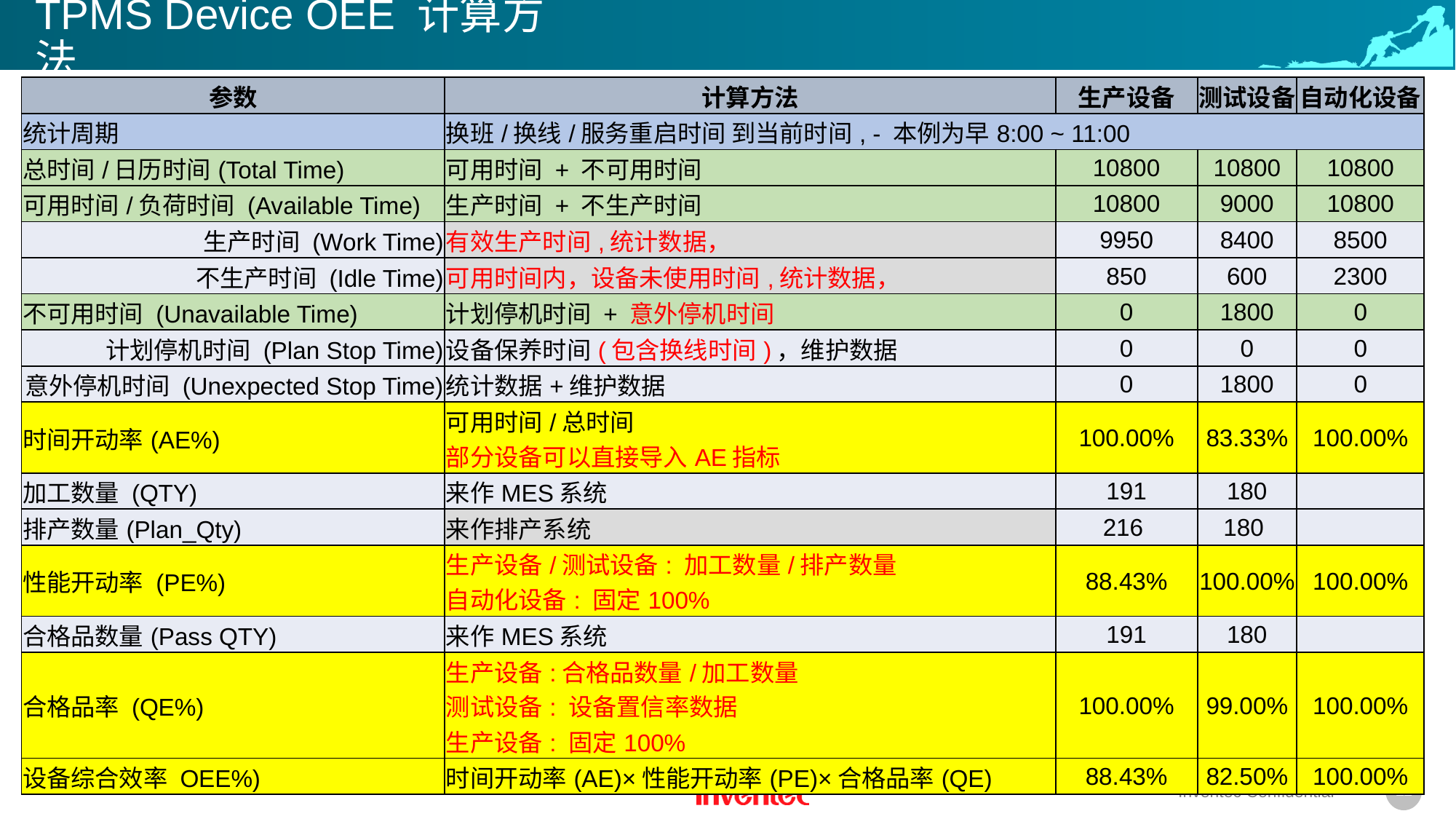

# TPMS Device OEE 计算方法
| 参数 | 计算方法 | 生产设备 | 测试设备 | 自动化设备 |
| --- | --- | --- | --- | --- |
| 统计周期 | 换班/换线/服务重启时间 到当前时间, - 本例为早8:00 ~ 11:00 |  |  |  |
| 总时间/日历时间(Total Time) | 可用时间 + 不可用时间 | 10800 | 10800 | 10800 |
| 可用时间/负荷时间 (Available Time) | 生产时间 + 不生产时间 | 10800 | 9000 | 10800 |
| 生产时间 (Work Time) | 有效生产时间,统计数据， | 9950 | 8400 | 8500 |
| 不生产时间 (Idle Time) | 可用时间内，设备未使用时间,统计数据， | 850 | 600 | 2300 |
| 不可用时间 (Unavailable Time) | 计划停机时间 + 意外停机时间 | 0 | 1800 | 0 |
| 计划停机时间 (Plan Stop Time) | 设备保养时间(包含换线时间)，维护数据 | 0 | 0 | 0 |
| 意外停机时间 (Unexpected Stop Time) | 统计数据+维护数据 | 0 | 1800 | 0 |
| 时间开动率(AE%) | 可用时间/总时间 部分设备可以直接导入AE指标 | 100.00% | 83.33% | 100.00% |
| 加工数量 (QTY) | 来作MES系统 | 191 | 180 |  |
| 排产数量(Plan\_Qty) | 来作排产系统 | 216 | 180 |  |
| 性能开动率 (PE%) | 生产设备/测试设备: 加工数量/排产数量 自动化设备: 固定100% | 88.43% | 100.00% | 100.00% |
| 合格品数量(Pass QTY) | 来作MES系统 | 191 | 180 |  |
| 合格品率 (QE%) | 生产设备:合格品数量/加工数量 测试设备: 设备置信率数据 生产设备: 固定100% | 100.00% | 99.00% | 100.00% |
| 设备综合效率 OEE%) | 时间开动率(AE)×性能开动率(PE)×合格品率(QE) | 88.43% | 82.50% | 100.00% |